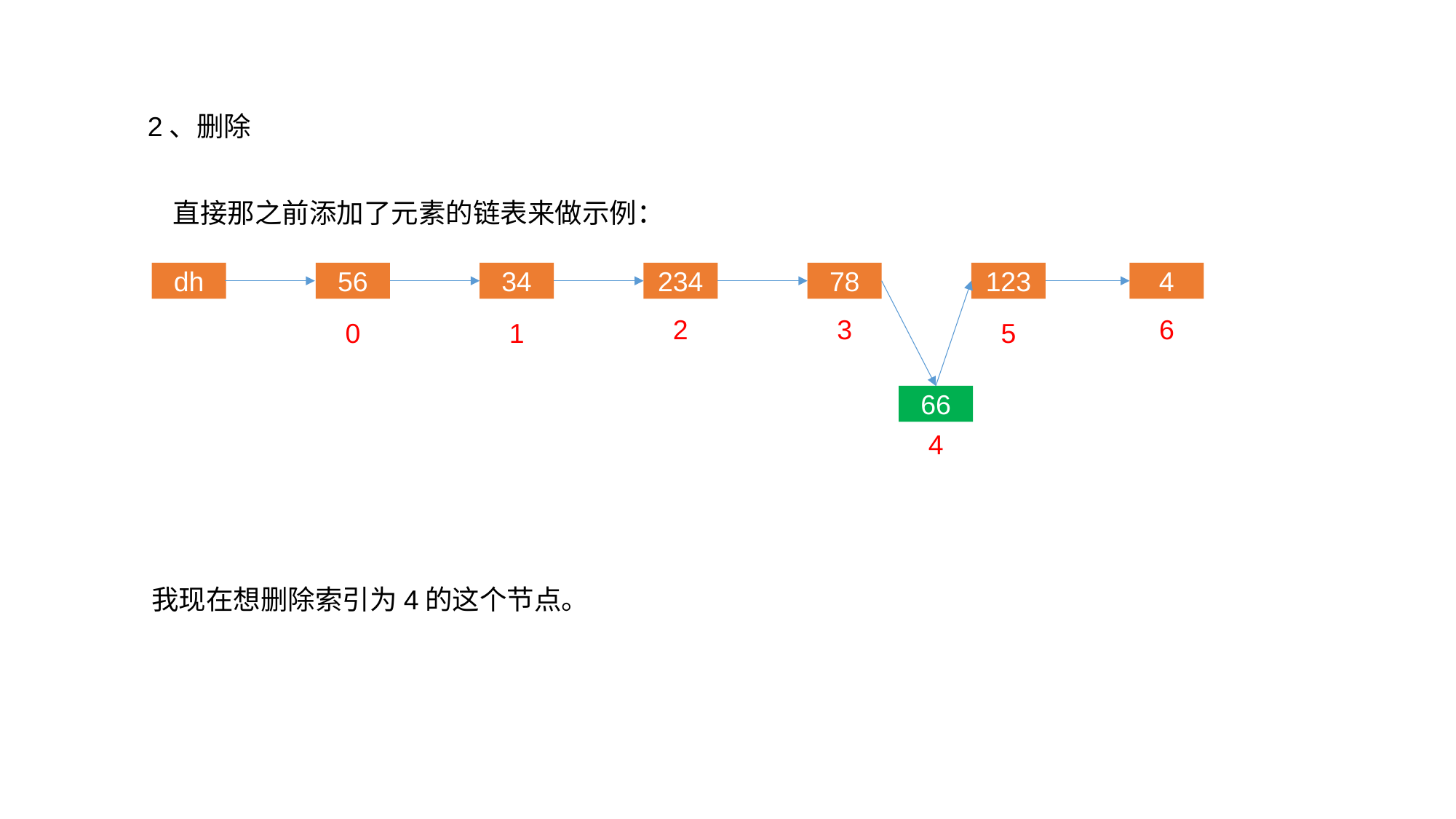

2、删除
直接那之前添加了元素的链表来做示例：
dh
78
123
4
234
34
56
2
3
6
5
0
1
66
4
我现在想删除索引为4的这个节点。